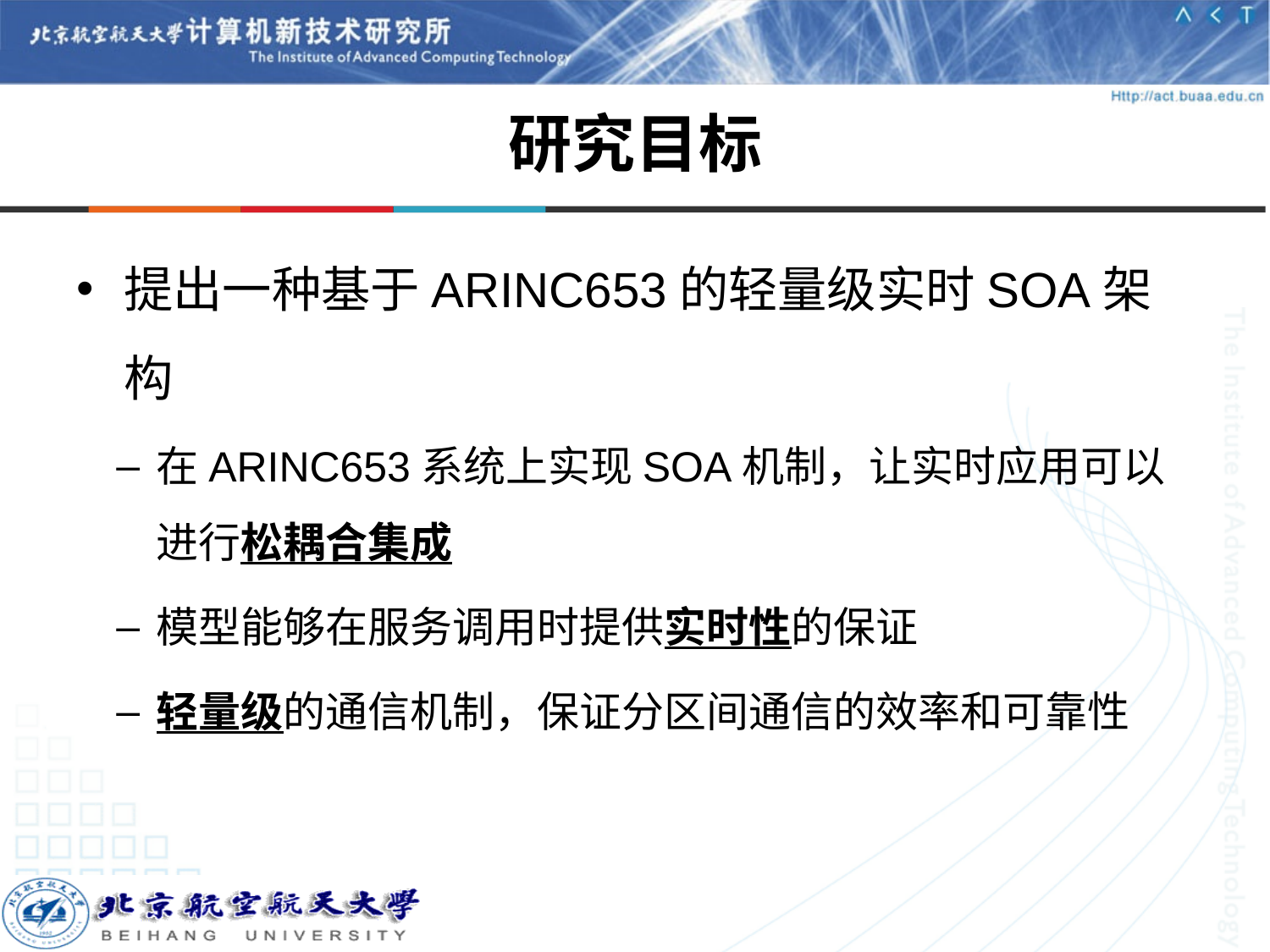

# 研究目标
提出一种基于ARINC653的轻量级实时SOA架构
在ARINC653系统上实现SOA机制，让实时应用可以进行松耦合集成
模型能够在服务调用时提供实时性的保证
轻量级的通信机制，保证分区间通信的效率和可靠性